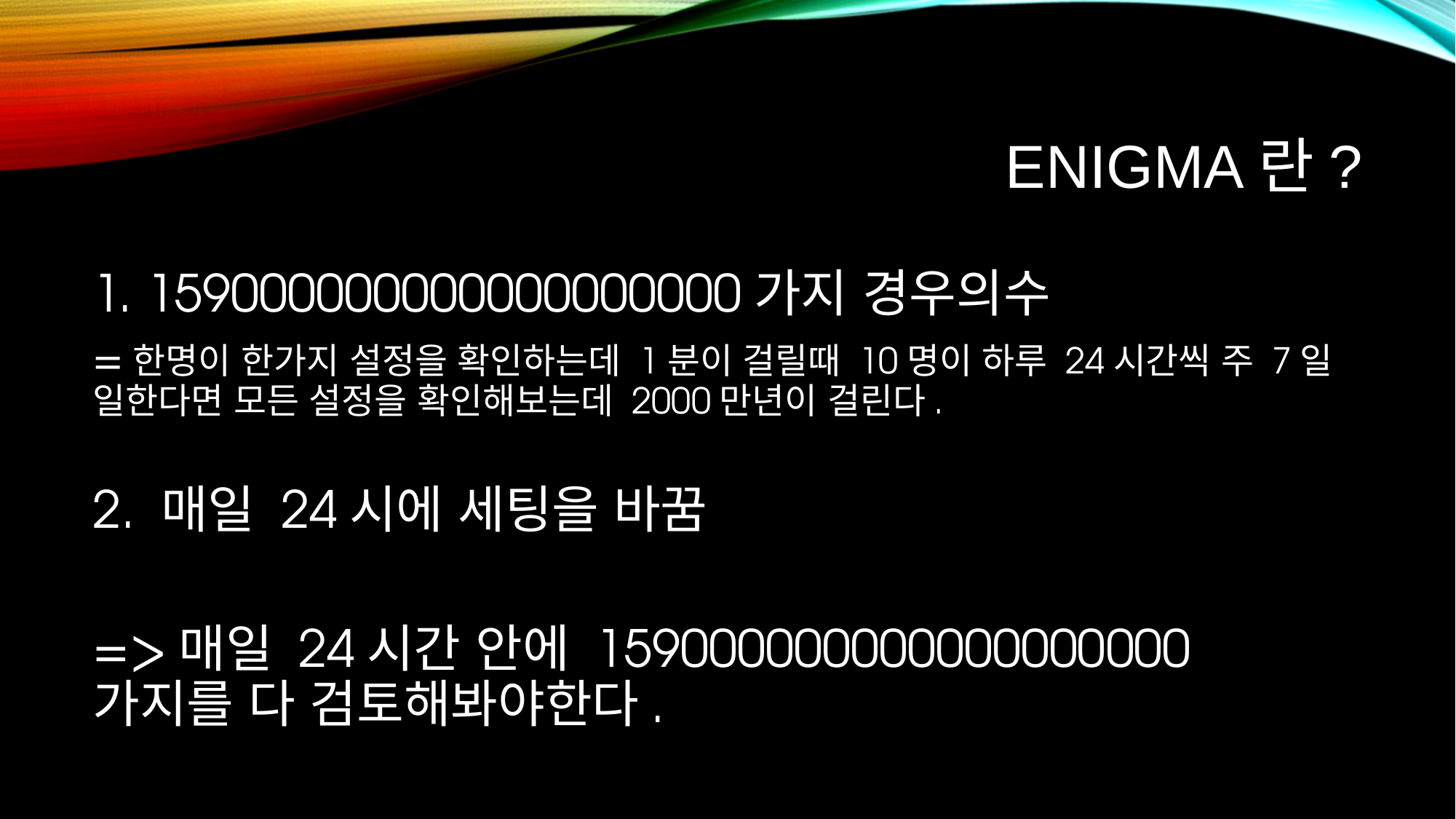

# Enigma란?
1. 159000000000000000000가지 경우의수
=한명이 한가지 설정을 확인하는데 1분이 걸릴때 10명이 하루 24시간씩 주 7일 일한다면 모든 설정을 확인해보는데 2000만년이 걸린다.

2. 매일 24시에 세팅을 바꿈

=>매일 24시간 안에 159000000000000000000가지를 다 검토해봐야한다.